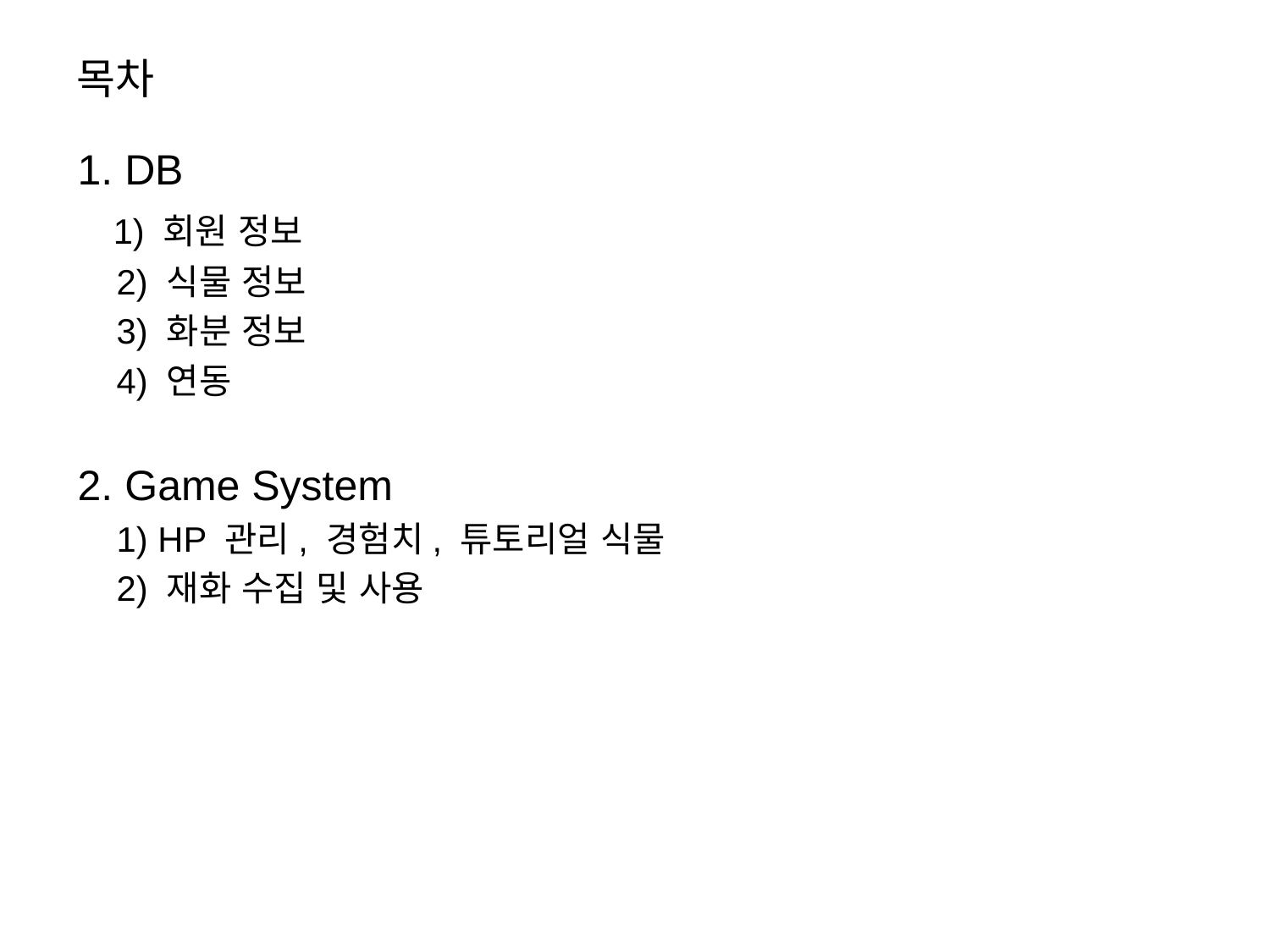

# 목차
1. DB
   1) 회원 정보
    2) 식물 정보
    3) 화분 정보
    4) 연동

2. Game System
    1) HP 관리, 경험치, 튜토리얼 식물
    2) 재화 수집 및 사용